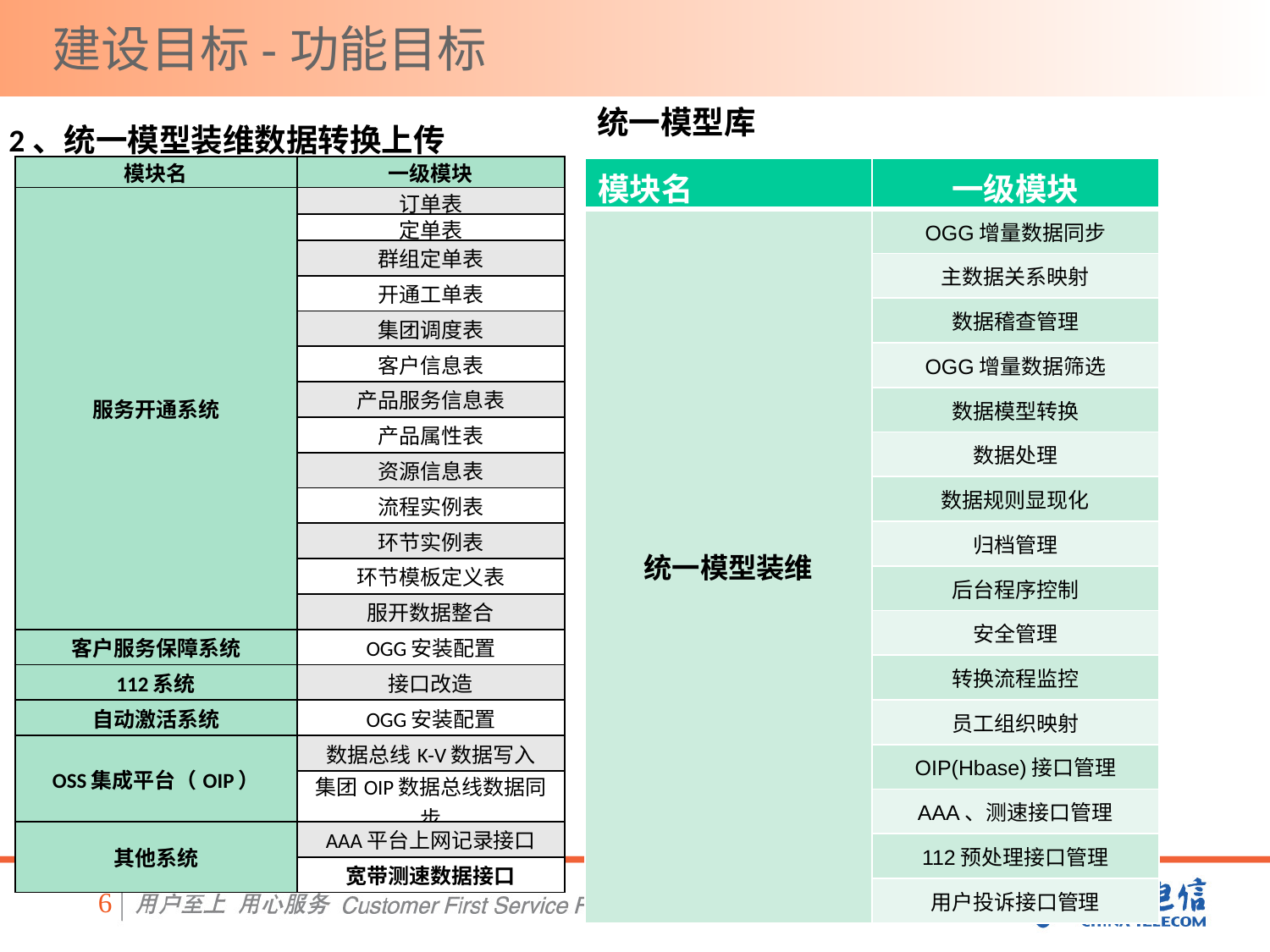

建设目标-功能目标
2、统一模型装维数据转换上传
统一模型库

| 模块名 | 一级模块 |
| --- | --- |
| 服务开通系统 | 订单表 |
|  | 定单表 |
|  | 群组定单表 |
|  | 开通工单表 |
|  | 集团调度表 |
|  | 客户信息表 |
|  | 产品服务信息表 |
|  | 产品属性表 |
|  | 资源信息表 |
|  | 流程实例表 |
|  | 环节实例表 |
|  | 环节模板定义表 |
|  | 服开数据整合 |
| 客户服务保障系统 | OGG安装配置 |
| 112系统 | 接口改造 |
| 自动激活系统 | OGG安装配置 |
| OSS集成平台（OIP） | 数据总线K-V数据写入 |
|  | 集团OIP数据总线数据同步 |
| 其他系统 | AAA平台上网记录接口 |
|  | 宽带测速数据接口 |
| 模块名 | 一级模块 |
| --- | --- |
| 统一模型装维 | OGG增量数据同步 |
|  | 主数据关系映射 |
|  | 数据稽查管理 |
|  | OGG增量数据筛选 |
|  | 数据模型转换 |
|  | 数据处理 |
|  | 数据规则显现化 |
|  | 归档管理 |
|  | 后台程序控制 |
|  | 安全管理 |
|  | 转换流程监控 |
|  | 员工组织映射 |
|  | OIP(Hbase)接口管理 |
|  | AAA、测速接口管理 |
|  | 112预处理接口管理 |
|  | 用户投诉接口管理 |
6